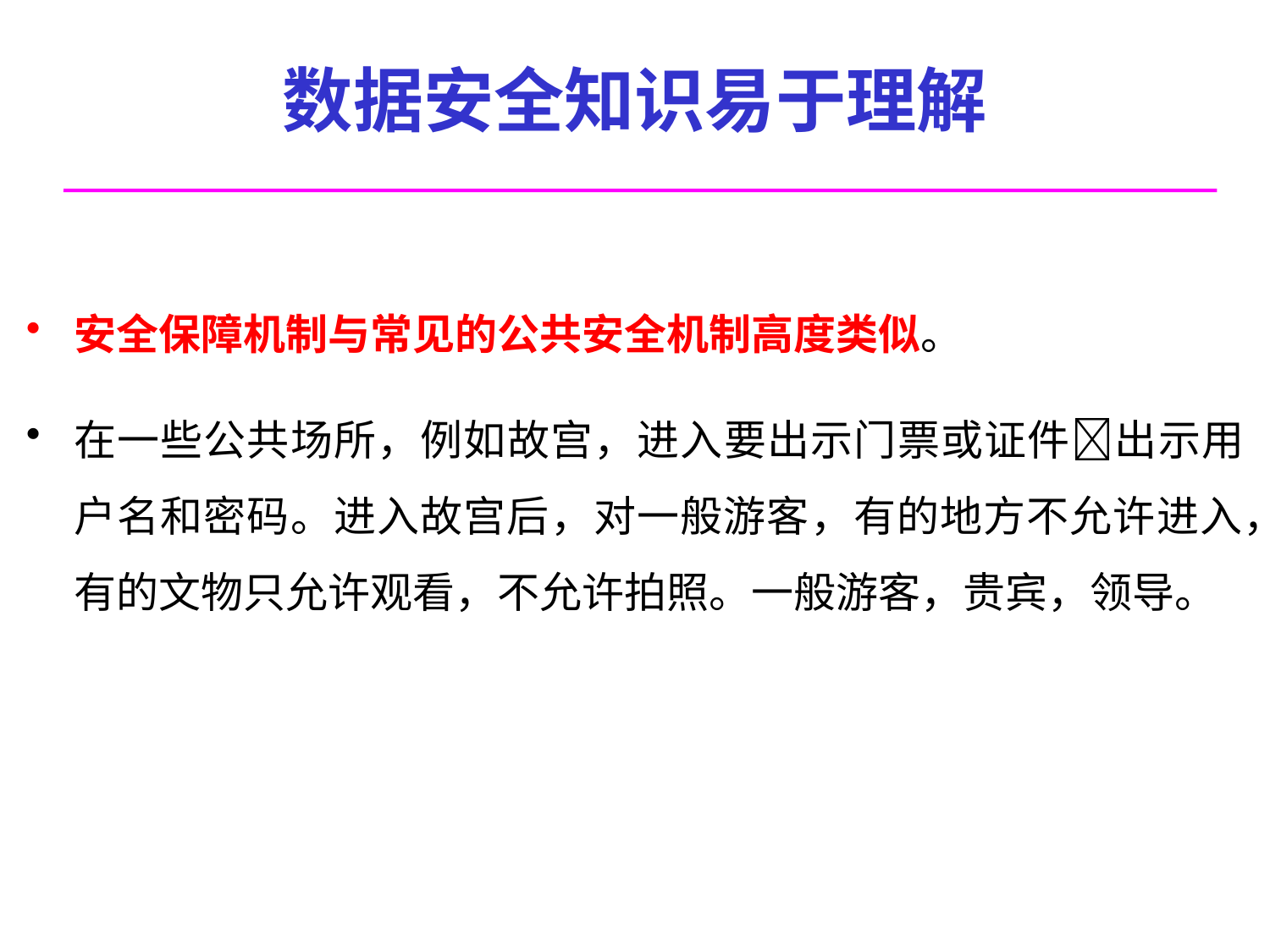

数据安全知识易于理解
安全保障机制与常见的公共安全机制高度类似。
在一些公共场所，例如故宫，进入要出示门票或证件⇒出示用户名和密码。进入故宫后，对一般游客，有的地方不允许进入，有的文物只允许观看，不允许拍照。一般游客，贵宾，领导。